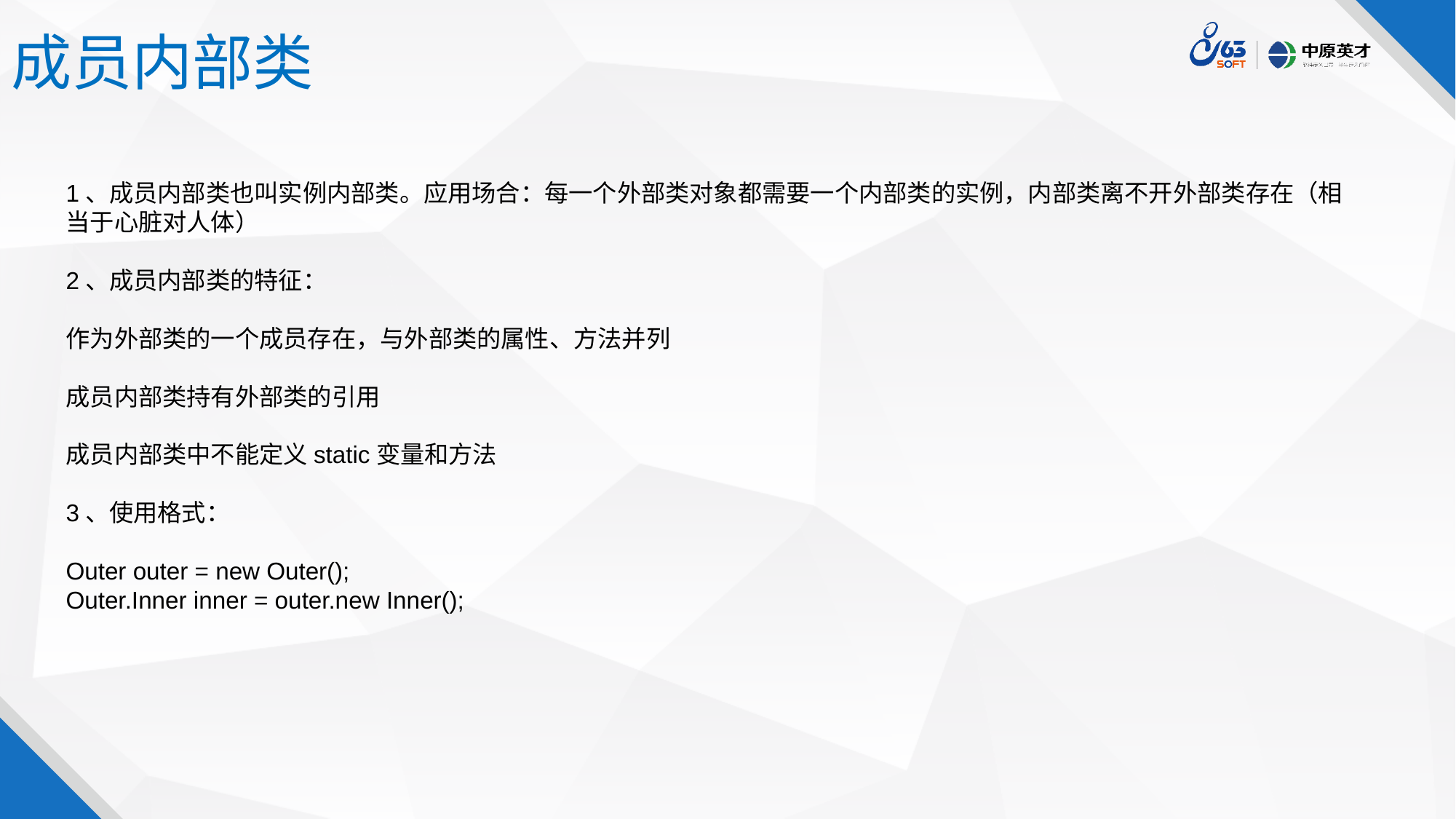

# 成员内部类
1、成员内部类也叫实例内部类。应用场合：每一个外部类对象都需要一个内部类的实例，内部类离不开外部类存在（相当于心脏对人体）

2、成员内部类的特征：

作为外部类的一个成员存在，与外部类的属性、方法并列

成员内部类持有外部类的引用

成员内部类中不能定义static变量和方法

3、使用格式：

Outer outer = new Outer();
Outer.Inner inner = outer.new Inner();